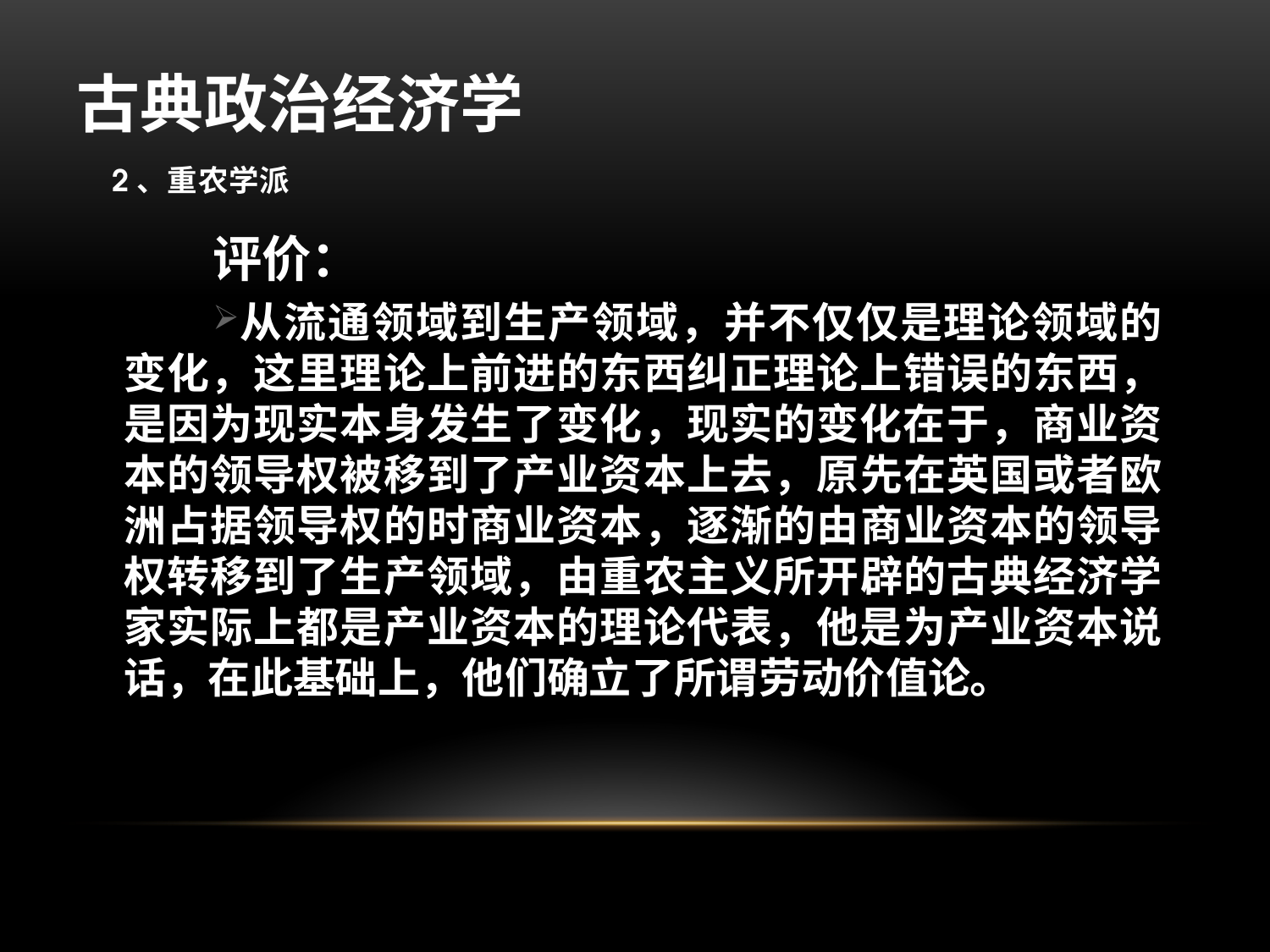

古典政治经济学
    2、重农学派
评价：
从流通领域到生产领域，并不仅仅是理论领域的变化，这里理论上前进的东西纠正理论上错误的东西，是因为现实本身发生了变化，现实的变化在于，商业资本的领导权被移到了产业资本上去，原先在英国或者欧洲占据领导权的时商业资本，逐渐的由商业资本的领导权转移到了生产领域，由重农主义所开辟的古典经济学家实际上都是产业资本的理论代表，他是为产业资本说话，在此基础上，他们确立了所谓劳动价值论。